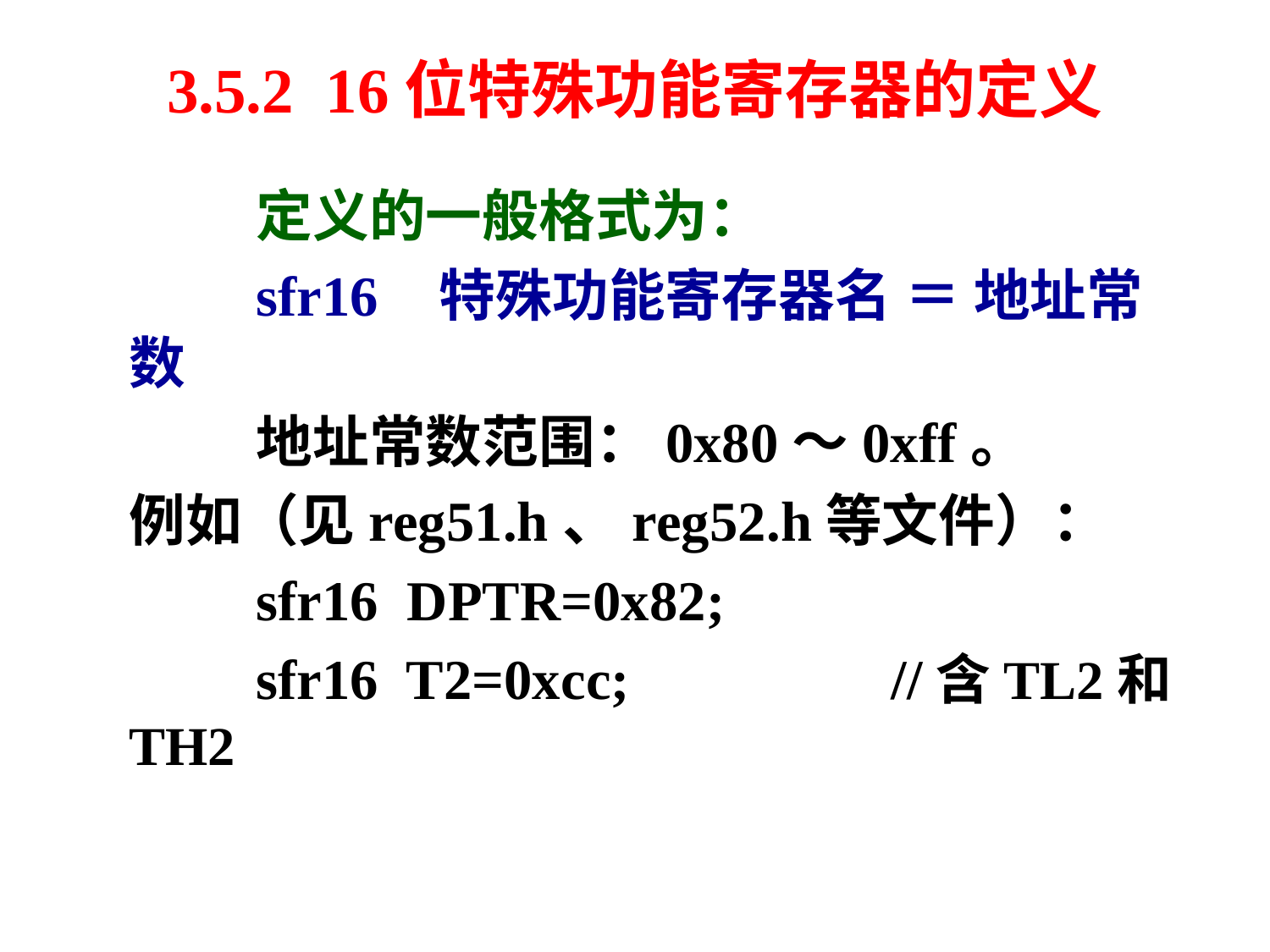

# 3.5.2  16位特殊功能寄存器的定义
		定义的一般格式为：
		sfr16	   特殊功能寄存器名 ＝ 地址常数
		地址常数范围：0x80～0xff。
	例如（见reg51.h、reg52.h等文件）：
		sfr16  DPTR=0x82;
		sfr16  T2=0xcc; 		//含TL2和TH2